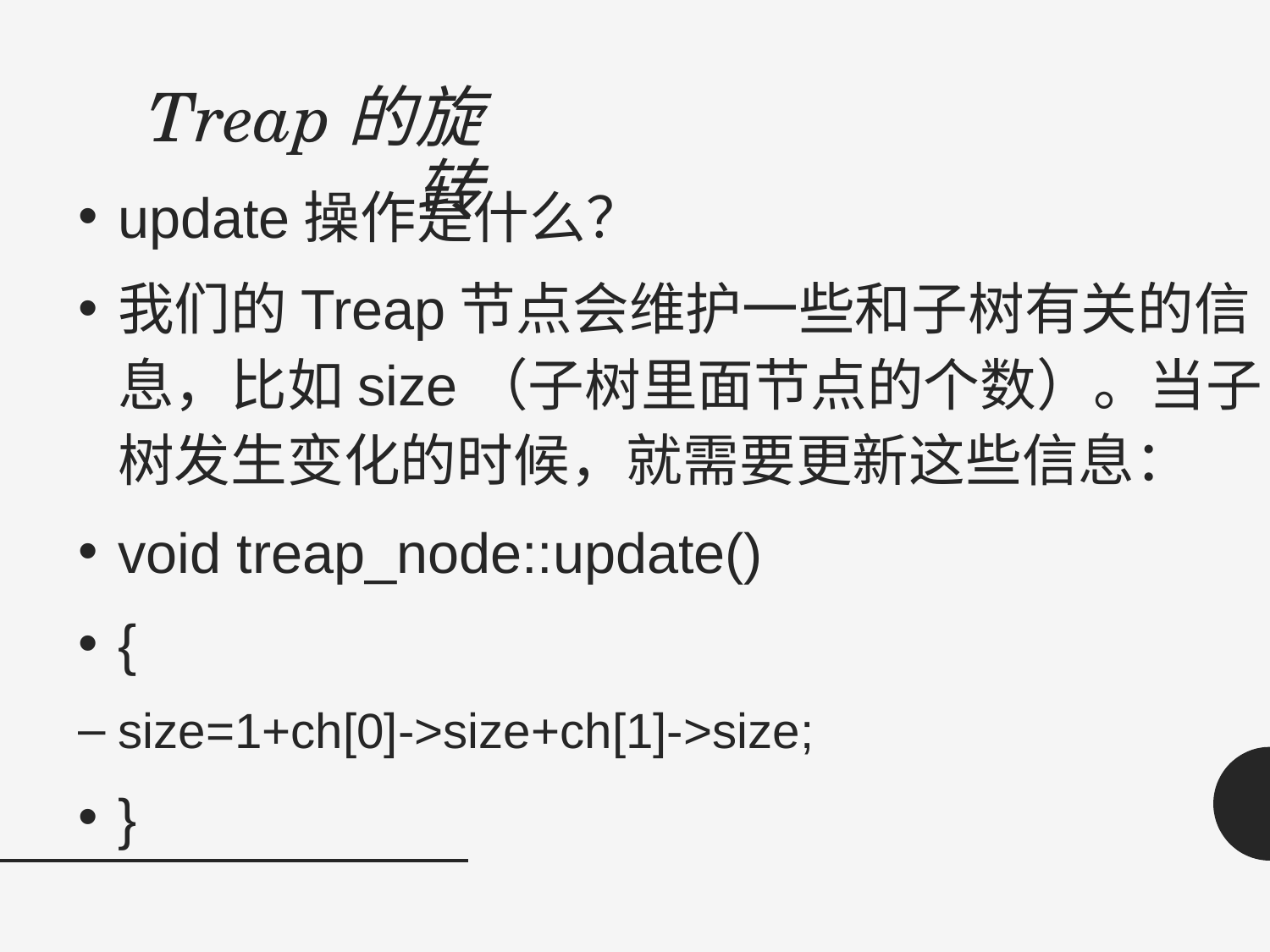

# Treap的旋转
update操作是什么？
我们的Treap节点会维护一些和子树有关的信息，比如size（子树里面节点的个数）。当子树发生变化的时候，就需要更新这些信息：
void treap_node::update()
{
size=1+ch[0]->size+ch[1]->size;
}